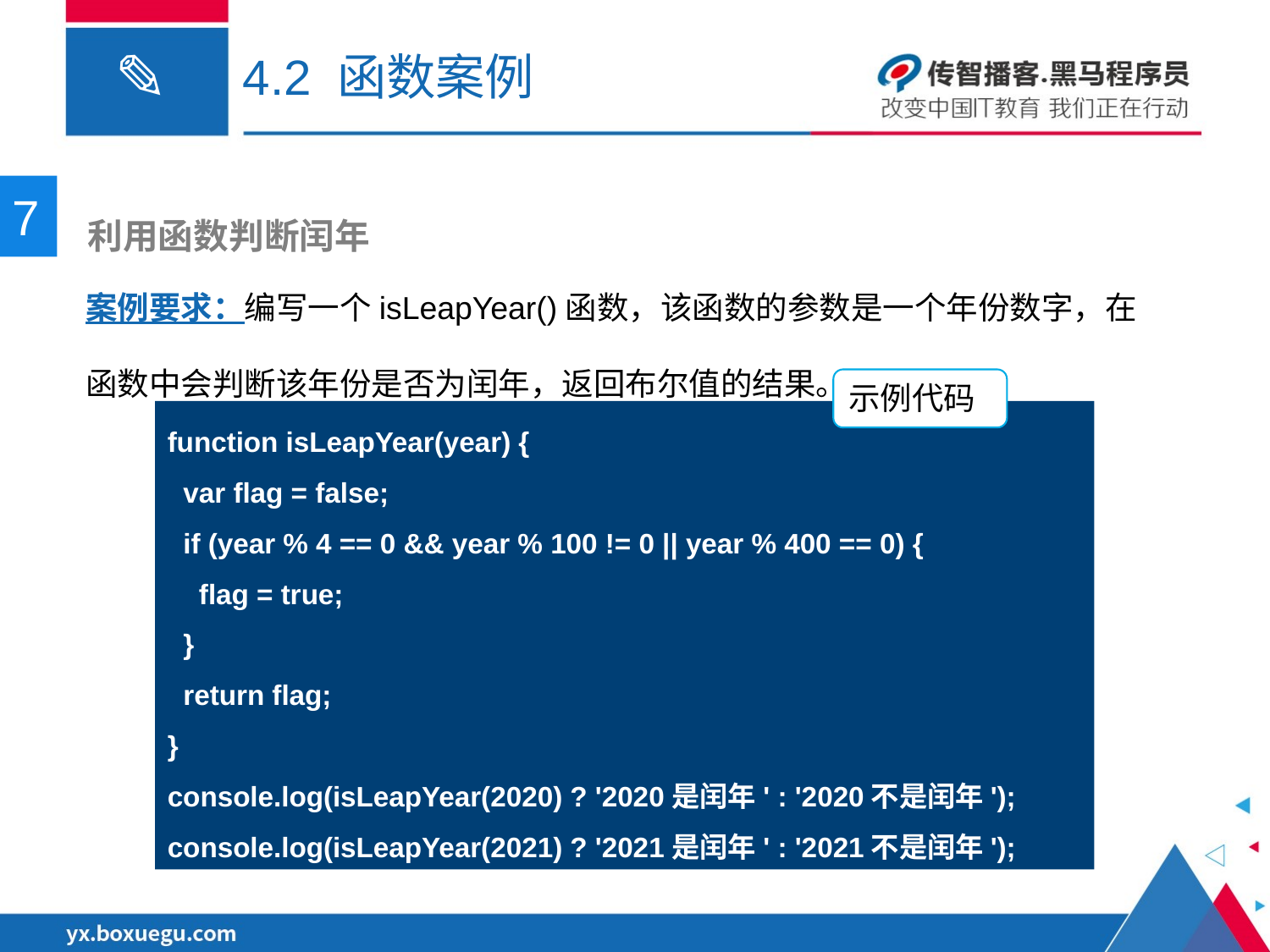

# 4.2 函数案例

7
  利用函数判断闰年
案例要求：编写一个isLeapYear()函数，该函数的参数是一个年份数字，在函数中会判断该年份是否为闰年，返回布尔值的结果。
示例代码
function isLeapYear(year) {
  var flag = false;
  if (year % 4 == 0 && year % 100 != 0 || year % 400 == 0) {
    flag = true;
  }
  return flag;
}
console.log(isLeapYear(2020) ? '2020是闰年' : '2020不是闰年');
console.log(isLeapYear(2021) ? '2021是闰年' : '2021不是闰年');